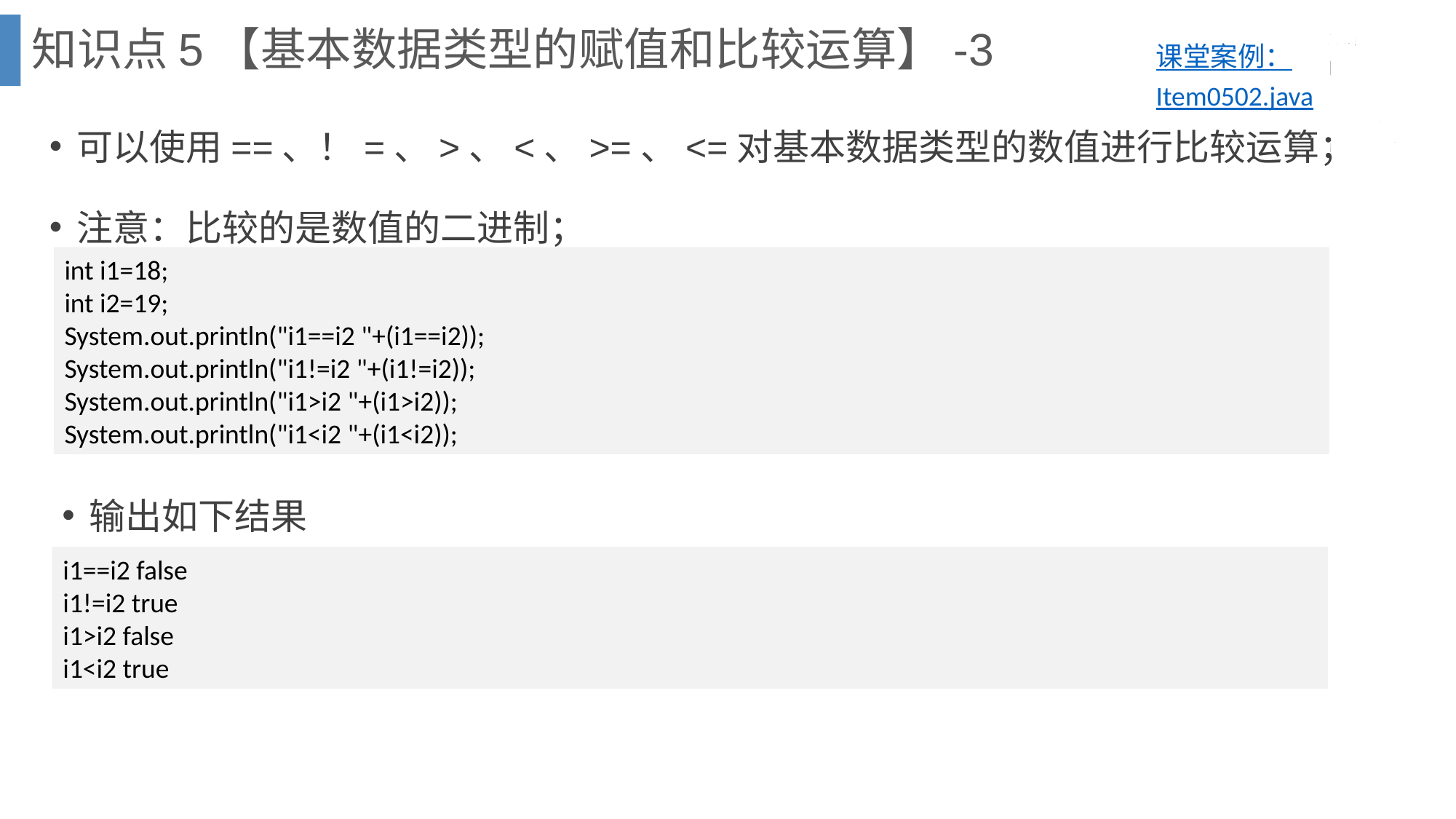

知识点5【基本数据类型的赋值和比较运算】-3
课堂案例：Item0502.java
可以使用==、！=、>、<、>=、<=对基本数据类型的数值进行比较运算；
注意：比较的是数值的二进制；
int i1=18;
int i2=19;
System.out.println("i1==i2 "+(i1==i2));
System.out.println("i1!=i2 "+(i1!=i2));
System.out.println("i1>i2 "+(i1>i2));
System.out.println("i1<i2 "+(i1<i2));
输出如下结果
i1==i2 false
i1!=i2 true
i1>i2 false
i1<i2 true